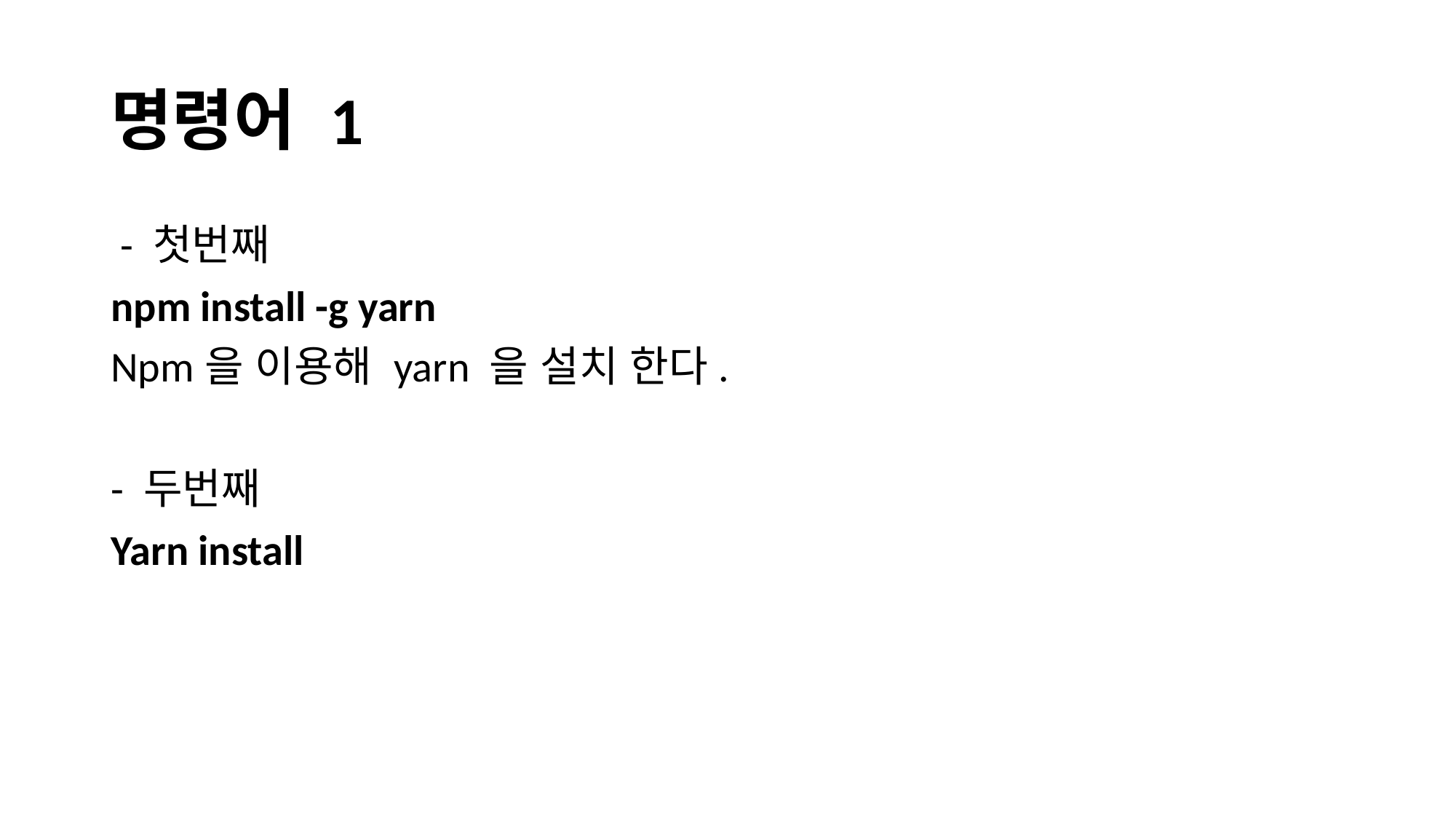

# 명령어 1
 - 첫번째
npm install -g yarn
Npm을 이용해 yarn 을 설치 한다.

- 두번째
Yarn install